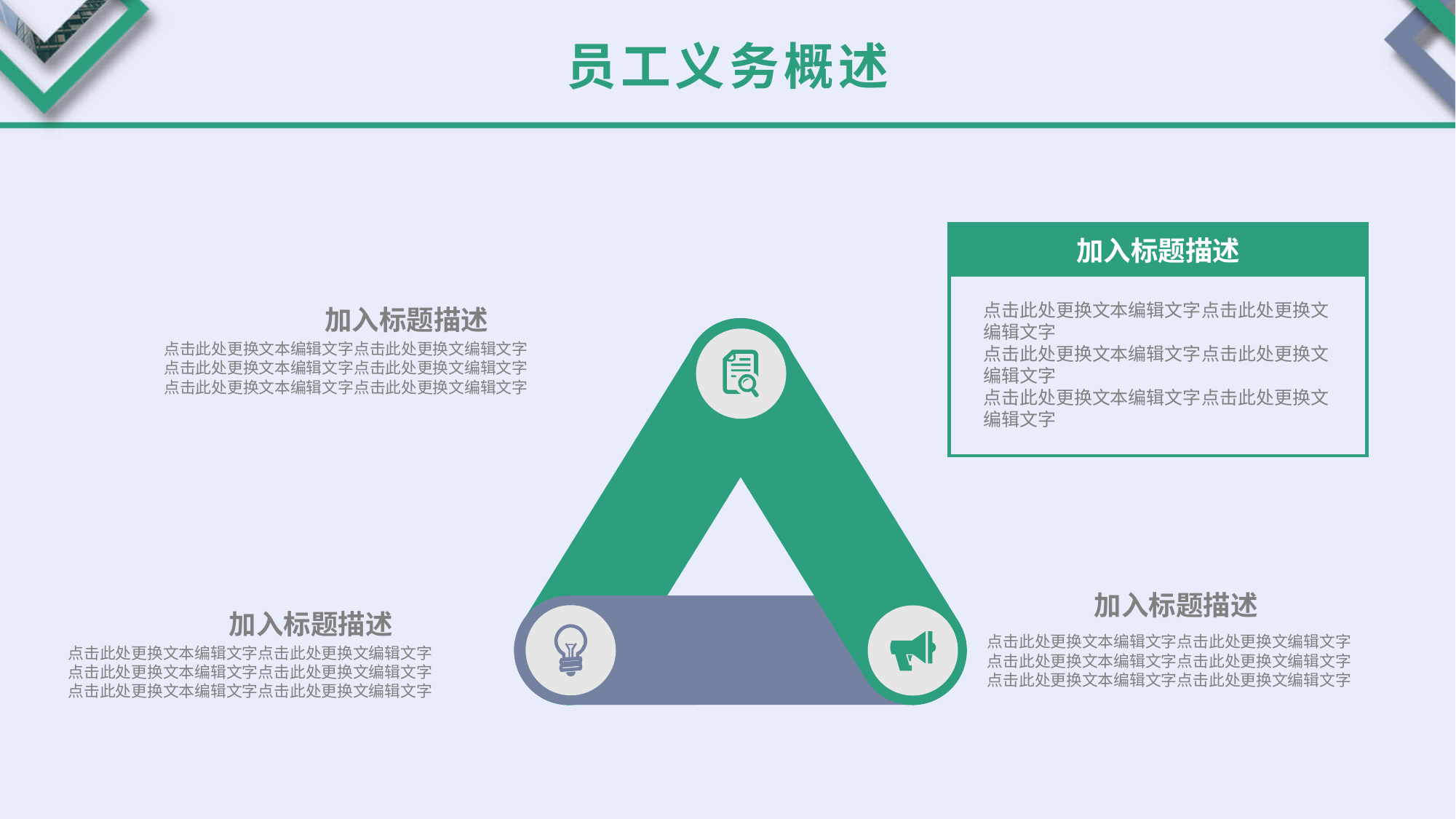

员工义务概述

加入标题描述
点击此处更换文本编辑文字点击此处更换文编辑文字
点击此处更换文本编辑文字点击此处更换文编辑文字
点击此处更换文本编辑文字点击此处更换文编辑文字

加入标题描述
点击此处更换文本编辑文字点击此处更换文编辑文字
点击此处更换文本编辑文字点击此处更换文编辑文字
点击此处更换文本编辑文字点击此处更换文编辑文字
加入标题描述
点击此处更换文本编辑文字点击此处更换文编辑文字
点击此处更换文本编辑文字点击此处更换文编辑文字
点击此处更换文本编辑文字点击此处更换文编辑文字
加入标题描述
点击此处更换文本编辑文字点击此处更换文编辑文字
点击此处更换文本编辑文字点击此处更换文编辑文字
点击此处更换文本编辑文字点击此处更换文编辑文字